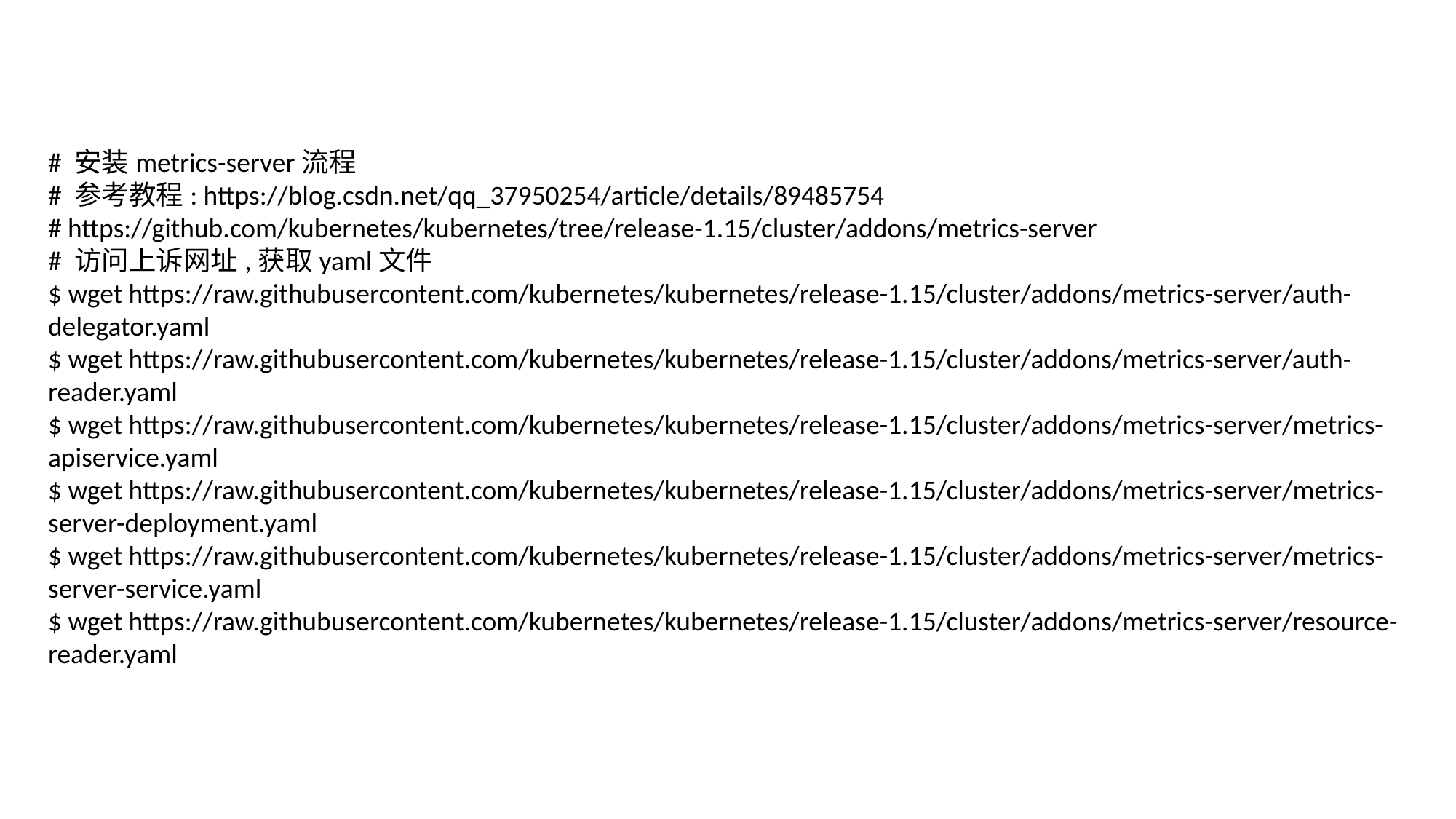

# 安装metrics-server流程
# 参考教程: https://blog.csdn.net/qq_37950254/article/details/89485754
# https://github.com/kubernetes/kubernetes/tree/release-1.15/cluster/addons/metrics-server
# 访问上诉网址,获取yaml文件
$ wget https://raw.githubusercontent.com/kubernetes/kubernetes/release-1.15/cluster/addons/metrics-server/auth-delegator.yaml
$ wget https://raw.githubusercontent.com/kubernetes/kubernetes/release-1.15/cluster/addons/metrics-server/auth-reader.yaml
$ wget https://raw.githubusercontent.com/kubernetes/kubernetes/release-1.15/cluster/addons/metrics-server/metrics-apiservice.yaml
$ wget https://raw.githubusercontent.com/kubernetes/kubernetes/release-1.15/cluster/addons/metrics-server/metrics-server-deployment.yaml
$ wget https://raw.githubusercontent.com/kubernetes/kubernetes/release-1.15/cluster/addons/metrics-server/metrics-server-service.yaml
$ wget https://raw.githubusercontent.com/kubernetes/kubernetes/release-1.15/cluster/addons/metrics-server/resource-reader.yaml